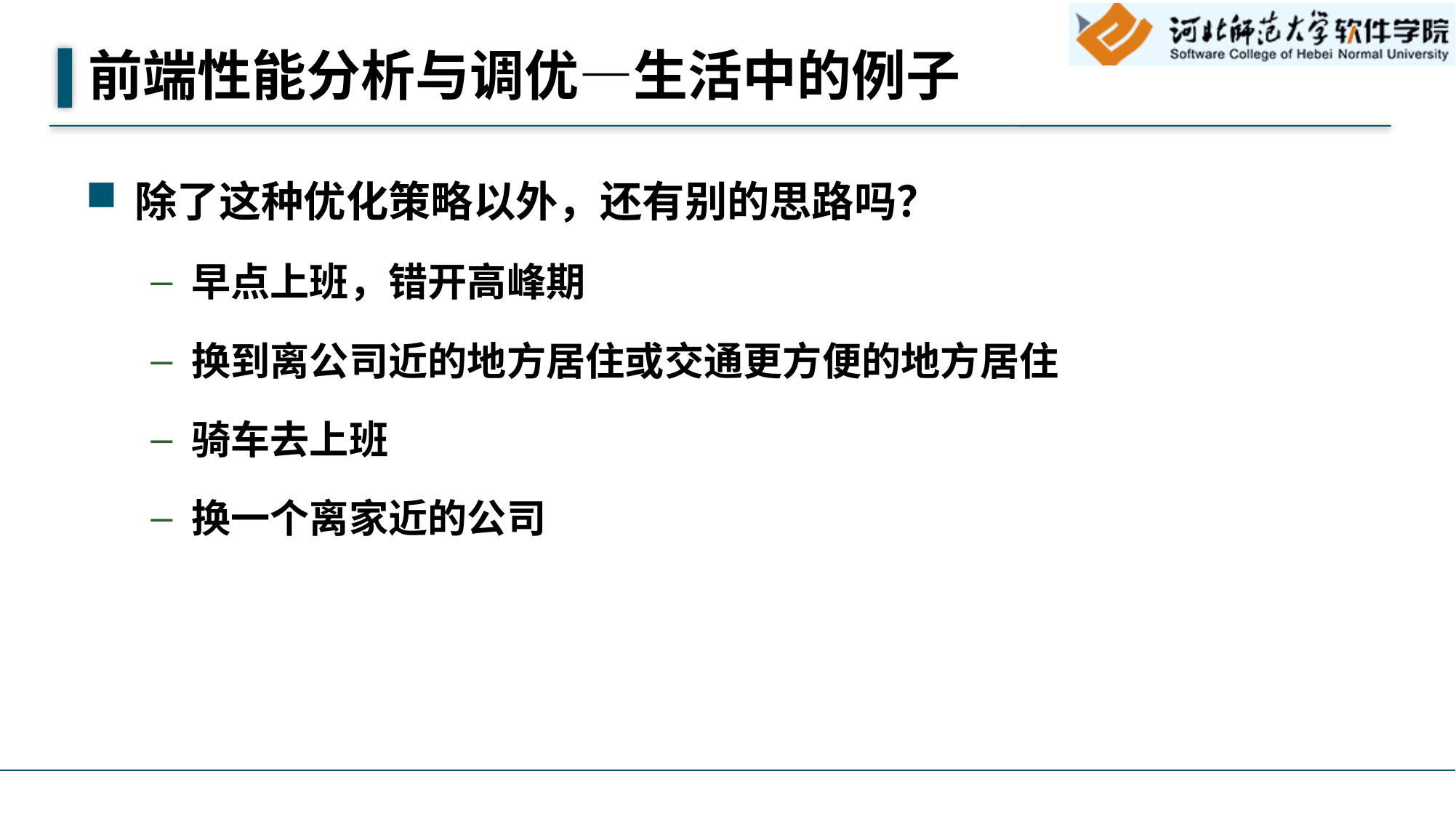

# 前端性能分析与调优—生活中的例子
除了这种优化策略以外，还有别的思路吗？
早点上班，错开高峰期
换到离公司近的地方居住或交通更方便的地方居住
骑车去上班
换一个离家近的公司